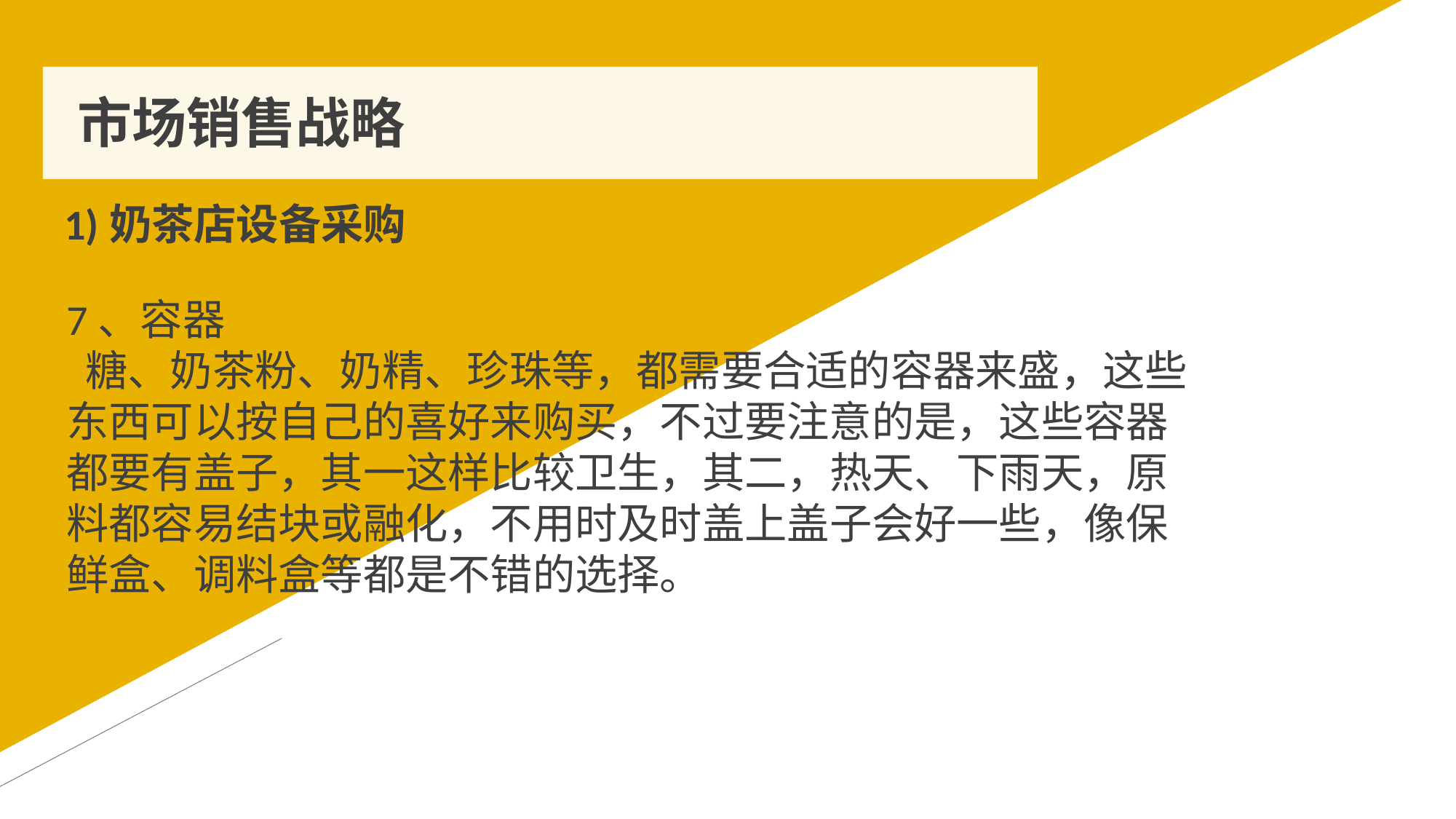

# 市场销售战略
1)奶茶店设备采购
7、容器
  糖、奶茶粉、奶精、珍珠等，都需要合适的容器来盛，这些东西可以按自己的喜好来购买，不过要注意的是，这些容器都要有盖子，其一这样比较卫生，其二，热天、下雨天，原料都容易结块或融化，不用时及时盖上盖子会好一些，像保鲜盒、调料盒等都是不错的选择。